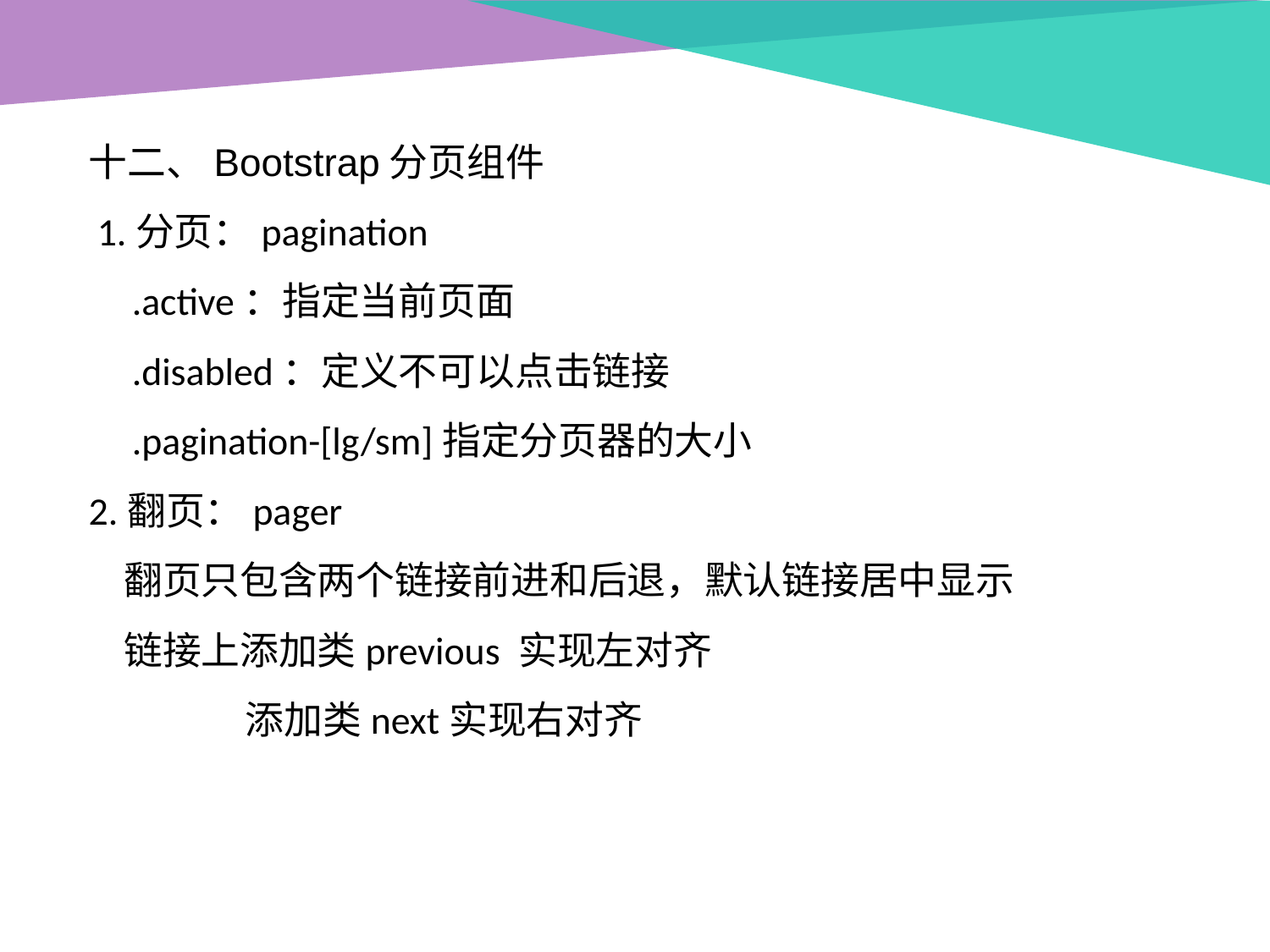

十二、Bootstrap分页组件
 1.分页：pagination
     .active：指定当前页面
     .disabled：定义不可以点击链接
     .pagination-[lg/sm]指定分页器的大小
2.翻页：pager
   翻页只包含两个链接前进和后退，默认链接居中显示
   链接上添加类previous 实现左对齐
                 添加类next实现右对齐